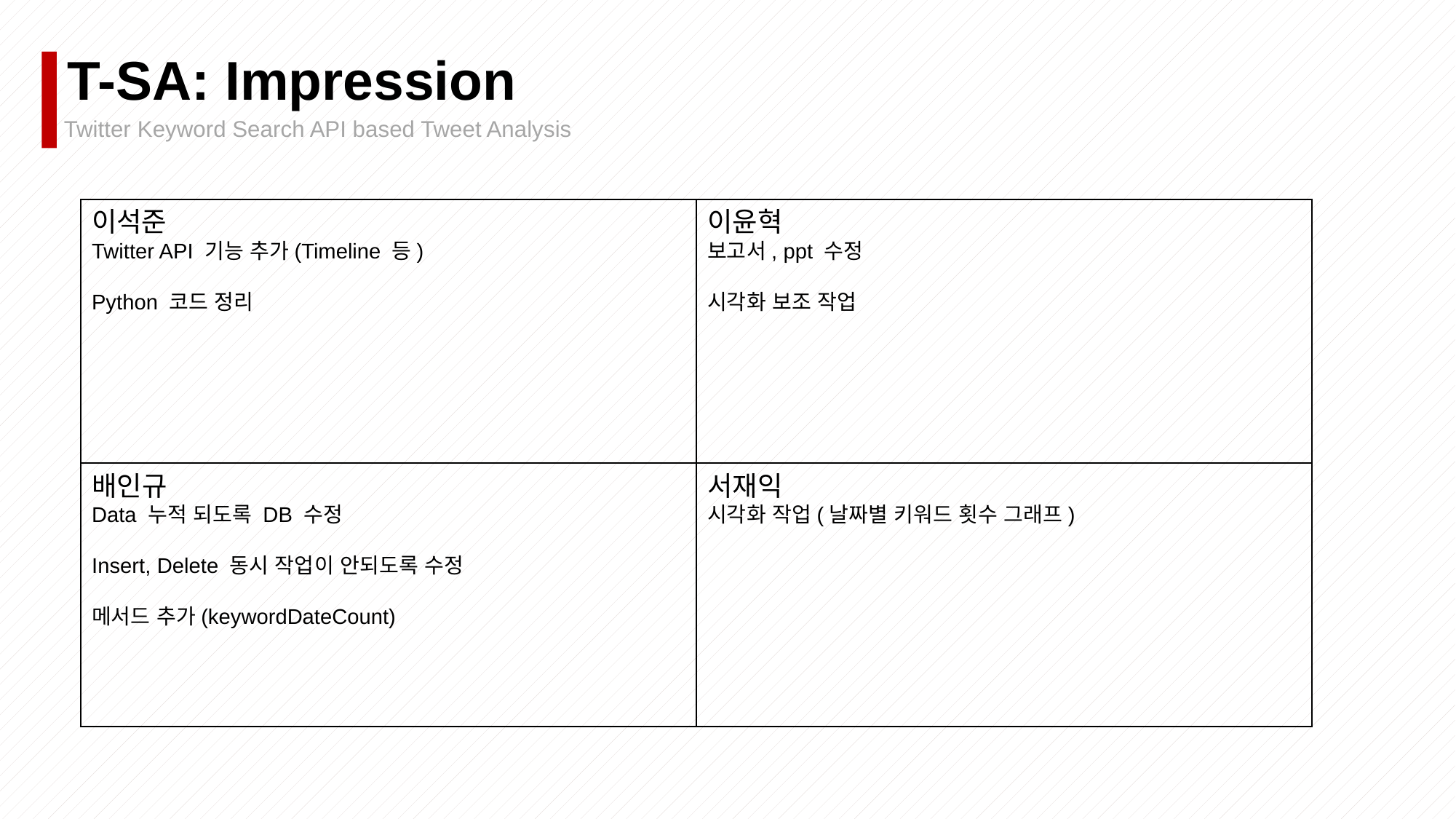

T-SA: Impression

Twitter Keyword Search API based Tweet Analysis
이석준
Twitter API 기능 추가(Timeline 등)

Python 코드 정리

이윤혁
보고서, ppt 수정

시각화 보조 작업

배인규
Data 누적 되도록 DB 수정

Insert, Delete 동시 작업이 안되도록 수정

메서드 추가(keywordDateCount)

서재익
시각화 작업(날짜별 키워드 횟수 그래프)